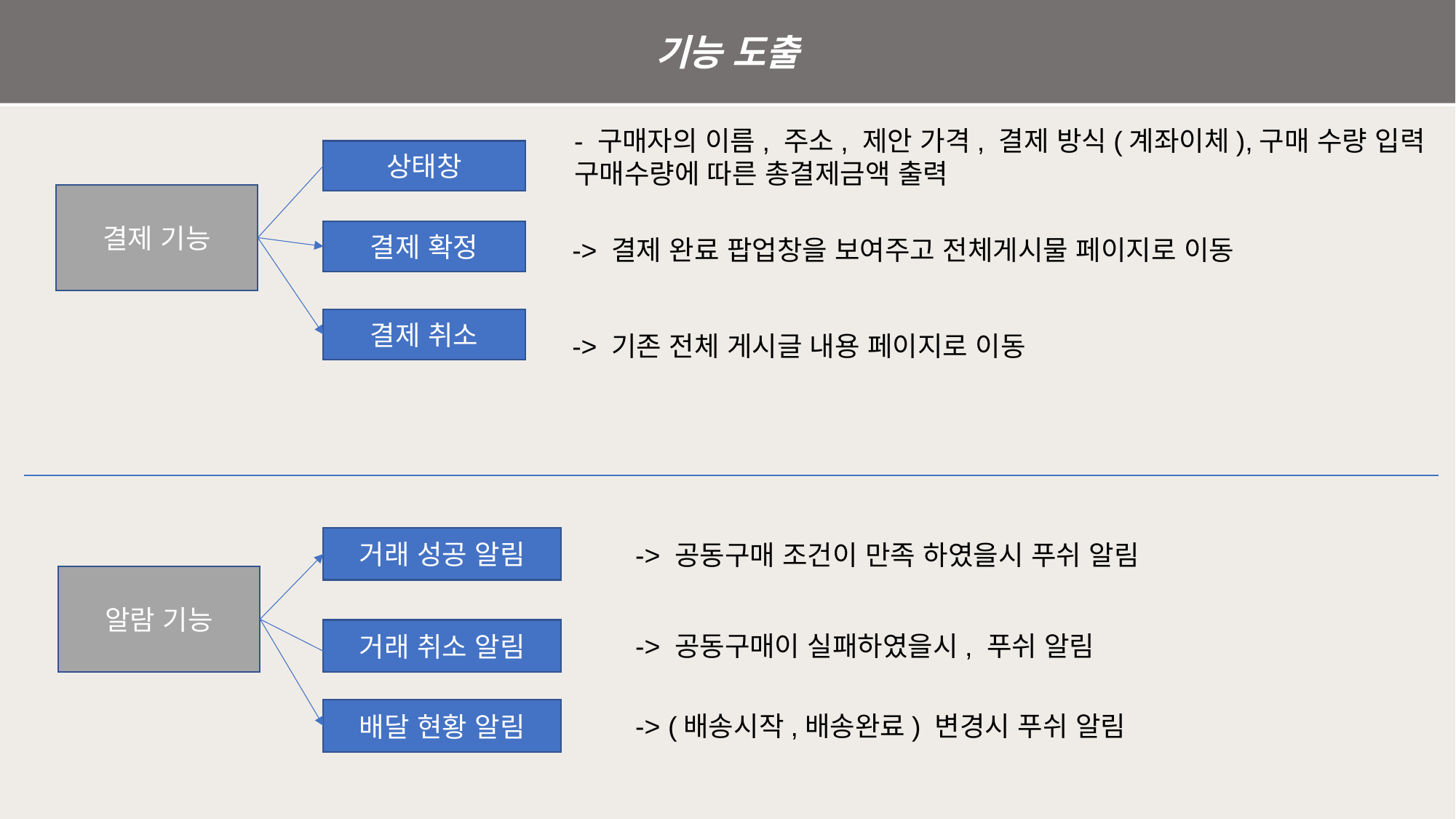

기능 도출
- 구매자의 이름, 주소, 제안 가격, 결제 방식(계좌이체),구매 수량 입력
구매수량에 따른 총결제금액 출력

상태창
결제 기능
결제 확정
-> 결제 완료 팝업창을 보여주고 전체게시물 페이지로 이동
결제 취소
-> 기존 전체 게시글 내용 페이지로 이동
거래 성공 알림
-> 공동구매 조건이 만족 하였을시 푸쉬 알림
알람 기능
거래 취소 알림
-> 공동구매이 실패하였을시, 푸쉬 알림
배달 현황 알림
-> (배송시작,배송완료) 변경시 푸쉬 알림